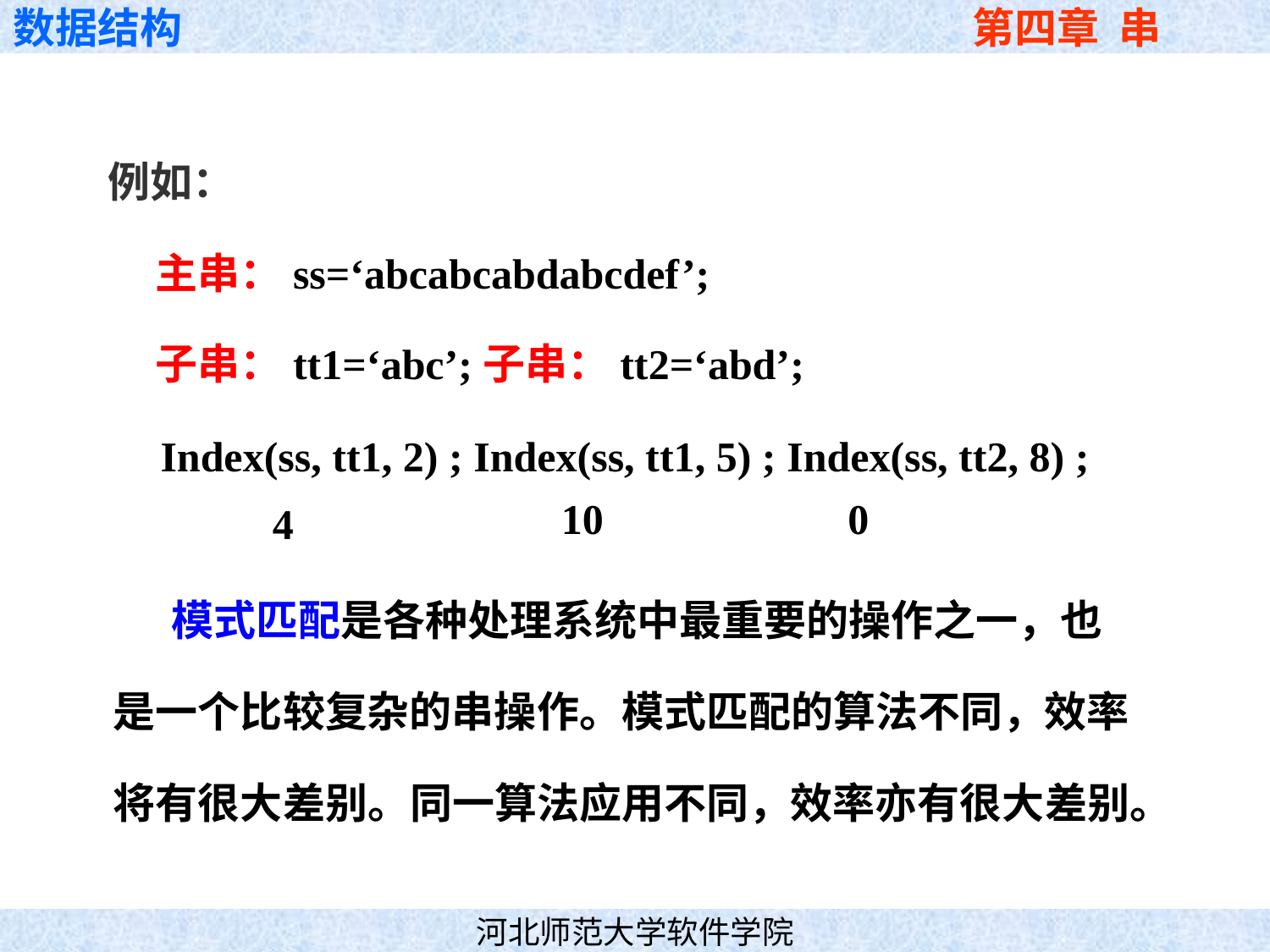

例如：
    主串：ss=‘abcabcabdabcdef’;
    子串：tt1=‘abc’;子串：tt2=‘abd’;
     Index(ss, tt1, 2) ; Index(ss, tt1, 5) ; Index(ss, tt2, 8) ;
10
0
4
     模式匹配是各种处理系统中最重要的操作之一，也
是一个比较复杂的串操作。模式匹配的算法不同，效率
将有很大差别。同一算法应用不同，效率亦有很大差别。